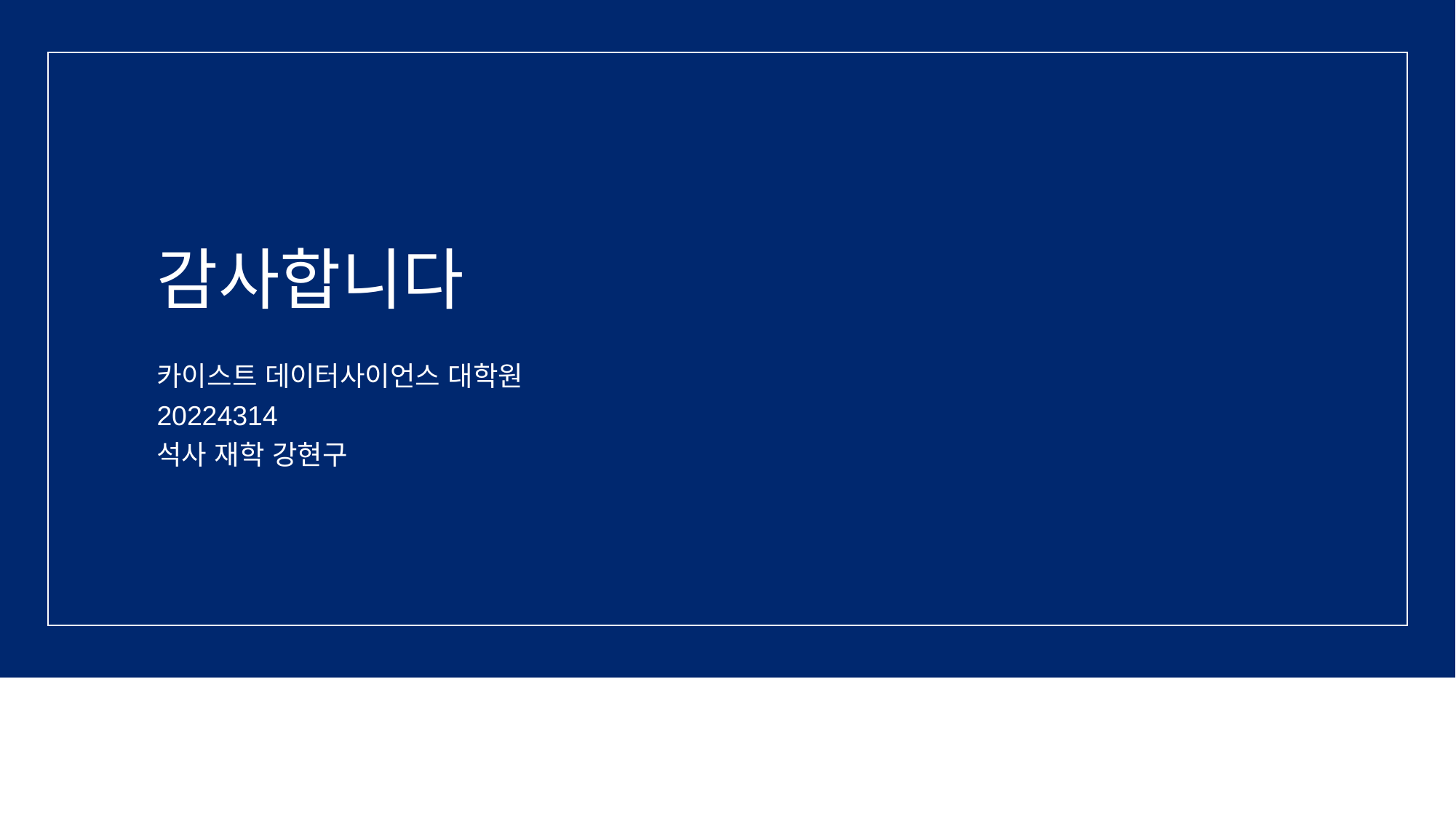

감사합니다
카이스트 데이터사이언스 대학원
20224314
석사 재학 강현구